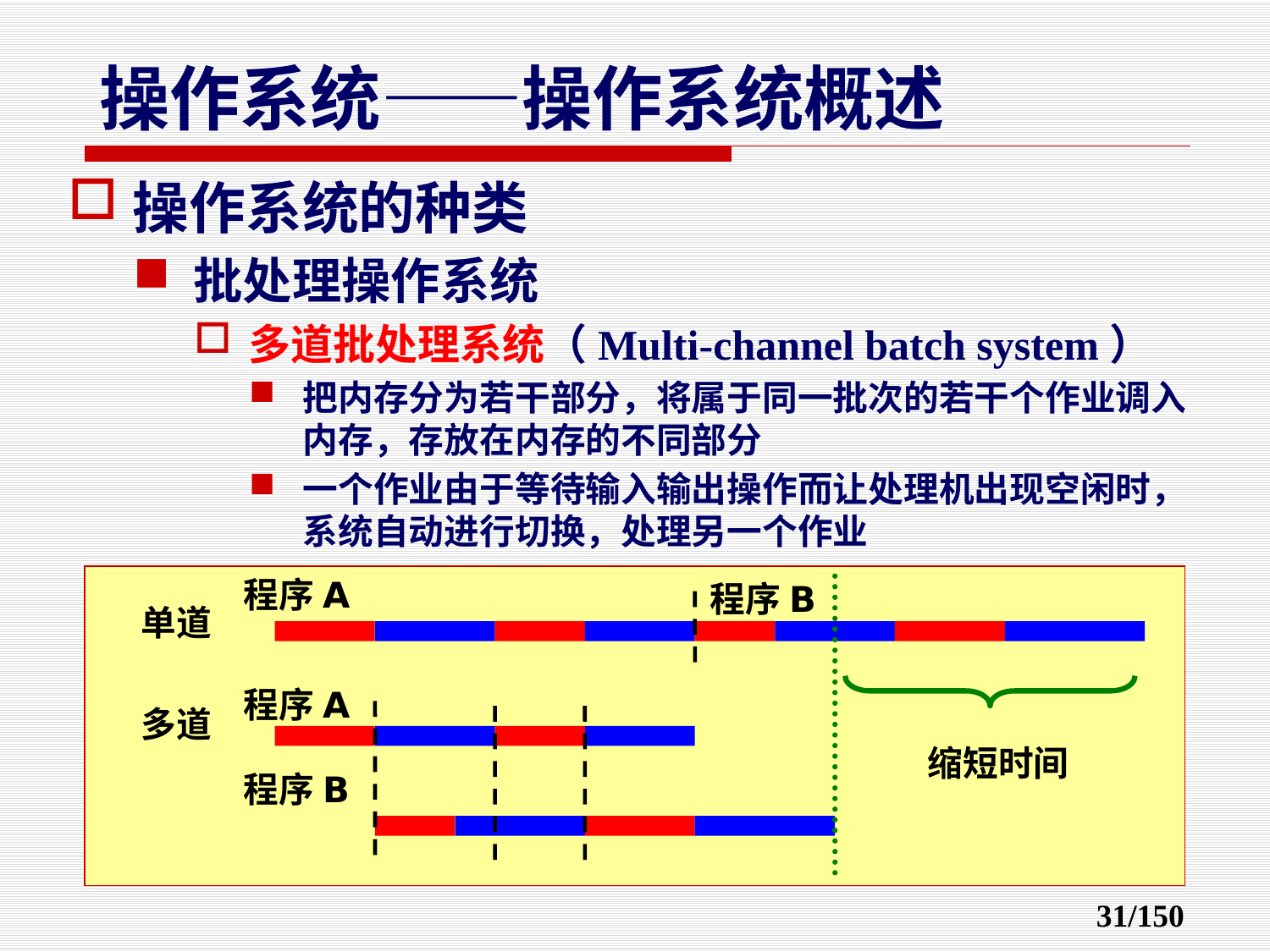

操作系统的种类
批处理操作系统
多道批处理系统（Multi-channel batch system）
把内存分为若干部分，将属于同一批次的若干个作业调入内存，存放在内存的不同部分
一个作业由于等待输入输出操作而让处理机出现空闲时，系统自动进行切换，处理另一个作业

程序A
程序B

单道

程序A
多道

缩短时间
程序B